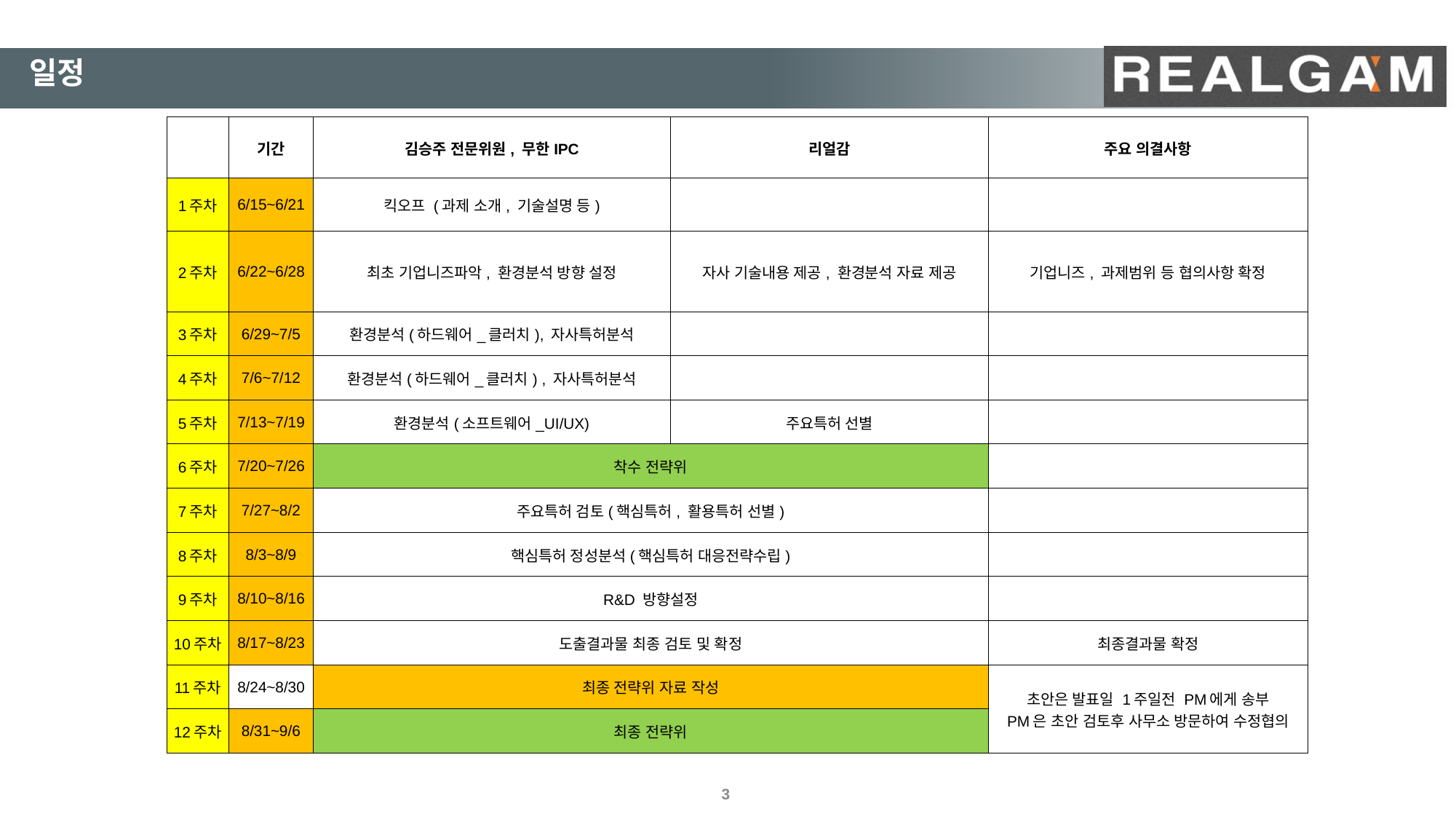

#
일정
|  | 기간 | 김승주 전문위원, 무한IPC | 리얼감 | 주요 의결사항 |
| --- | --- | --- | --- | --- |
| 1주차 | 6/15~6/21 | 킥오프 (과제 소개, 기술설명 등) |  |  |
| 2주차 | 6/22~6/28 | 최초 기업니즈파악, 환경분석 방향 설정 | 자사 기술내용 제공, 환경분석 자료 제공 | 기업니즈, 과제범위 등 협의사항 확정 |
| 3주차 | 6/29~7/5 | 환경분석(하드웨어\_클러치), 자사특허분석 |  |  |
| 4주차 | 7/6~7/12 | 환경분석(하드웨어\_클러치) , 자사특허분석 |  |  |
| 5주차 | 7/13~7/19 | 환경분석(소프트웨어\_UI/UX) | 주요특허 선별 |  |
| 6주차 | 7/20~7/26 | 착수 전략위 |  |  |
| 7주차 | 7/27~8/2 | 주요특허 검토(핵심특허, 활용특허 선별) |  |  |
| 8주차 | 8/3~8/9 | 핵심특허 정성분석(핵심특허 대응전략수립) |  |  |
| 9주차 | 8/10~8/16 | R&D 방향설정 |  |  |
| 10주차 | 8/17~8/23 | 도출결과물 최종 검토 및 확정 |  | 최종결과물 확정 |
| 11주차 | 8/24~8/30 | 최종 전략위 자료 작성 |  | 초안은 발표일 1주일전 PM에게 송부 PM은 초안 검토후 사무소 방문하여 수정협의 |
| 12주차 | 8/31~9/6 | 최종 전략위 |  |  |